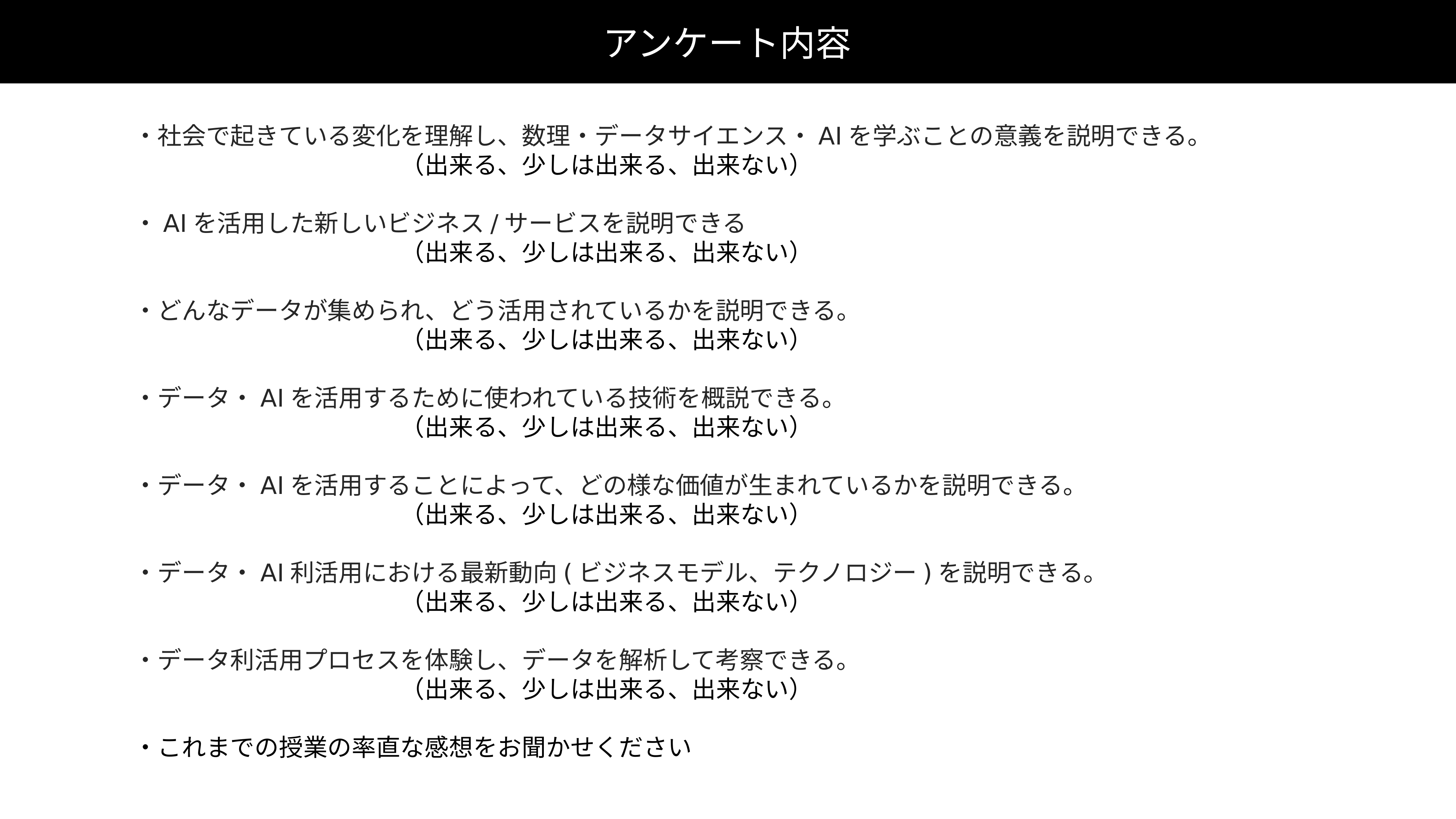

アンケート内容
・社会で起きている変化を理解し、数理・データサイエンス・AIを学ぶことの意義を説明できる。
　　　　　　　　　　　（出来る、少しは出来る、出来ない）
・AIを活用した新しいビジネス/サービスを説明できる
　　　　　　　　　　　（出来る、少しは出来る、出来ない）
・どんなデータが集められ、どう活用されているかを説明できる。
　　　　　　　　　　　（出来る、少しは出来る、出来ない）
・データ・AIを活用するために使われている技術を概説できる。
　　　　　　　　　　　（出来る、少しは出来る、出来ない）
・データ・AIを活用することによって、どの様な価値が生まれているかを説明できる。
　　　　　　　　　　　（出来る、少しは出来る、出来ない）
・データ・AI利活用における最新動向(ビジネスモデル、テクノロジー)を説明できる。
　　　　　　　　　　　（出来る、少しは出来る、出来ない）
・データ利活用プロセスを体験し、データを解析して考察できる。
　　　　　　　　　　　（出来る、少しは出来る、出来ない）

・これまでの授業の率直な感想をお聞かせください